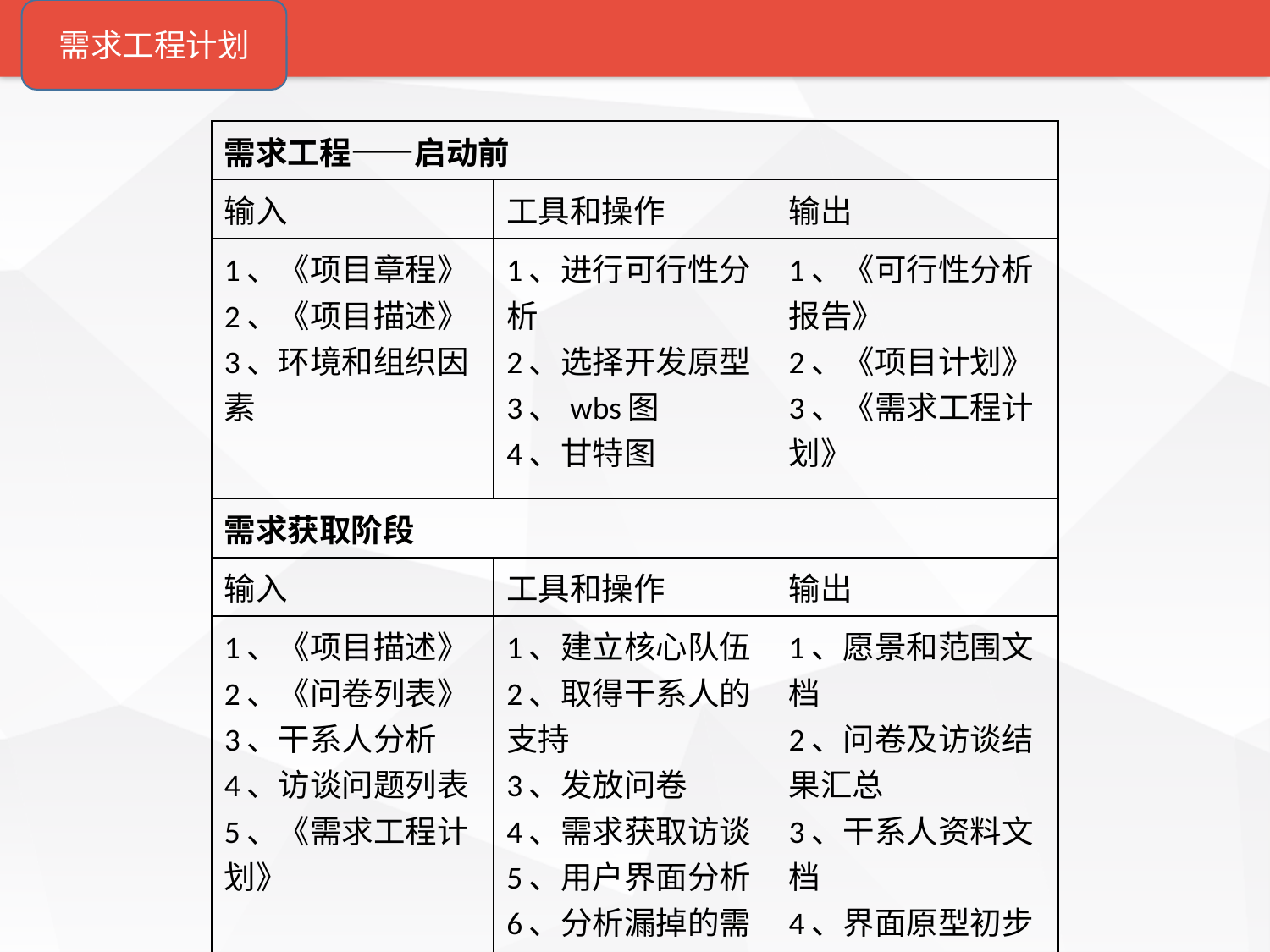

需求工程计划

| 需求工程——启动前 |  |  |
| --- | --- | --- |
| 输入 | 工具和操作 | 输出 |
| 1、《项目章程》 2、《项目描述》 3、环境和组织因素 | 1、进行可行性分析 2、选择开发原型 3、wbs图 4、甘特图 | 1、《可行性分析报告》 2、《项目计划》 3、《需求工程计划》 |
| 需求获取阶段 |  |  |
| 输入 | 工具和操作 | 输出 |
| 1、《项目描述》 2、《问卷列表》 3、干系人分析 4、访谈问题列表 5、《需求工程计划》 | 1、建立核心队伍 2、取得干系人的支持 3、发放问卷 4、需求获取访谈 5、用户界面分析 6、分析漏掉的需求 | 1、愿景和范围文档 2、问卷及访谈结果汇总 3、干系人资料文档 4、界面原型初步 |